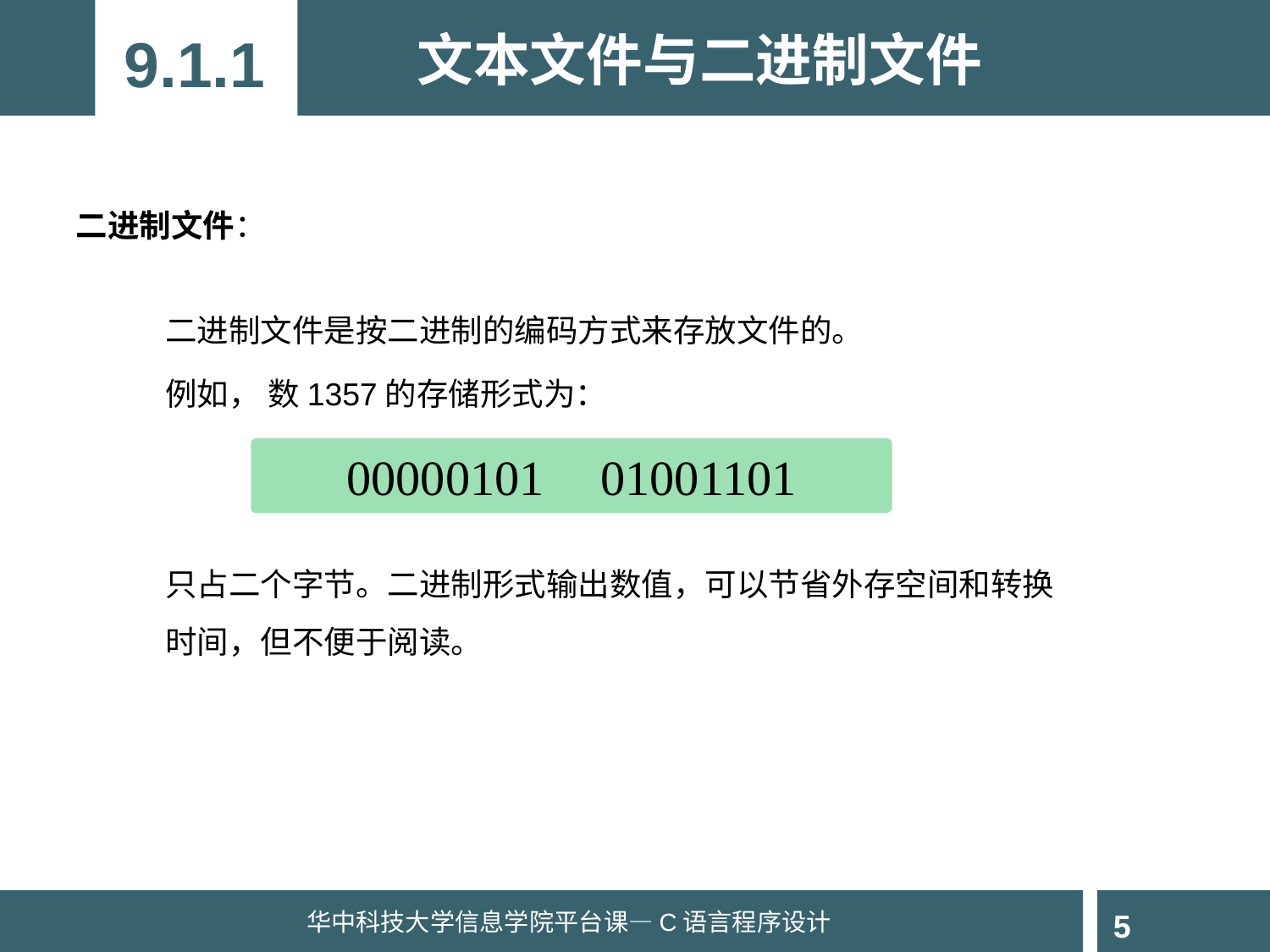

文本文件与二进制文件
9.1.1
二进制文件：
二进制文件是按二进制的编码方式来存放文件的。
例如， 数1357的存储形式为：

只占二个字节。二进制形式输出数值，可以节省外存空间和转换时间，但不便于阅读。
00000101	01001101